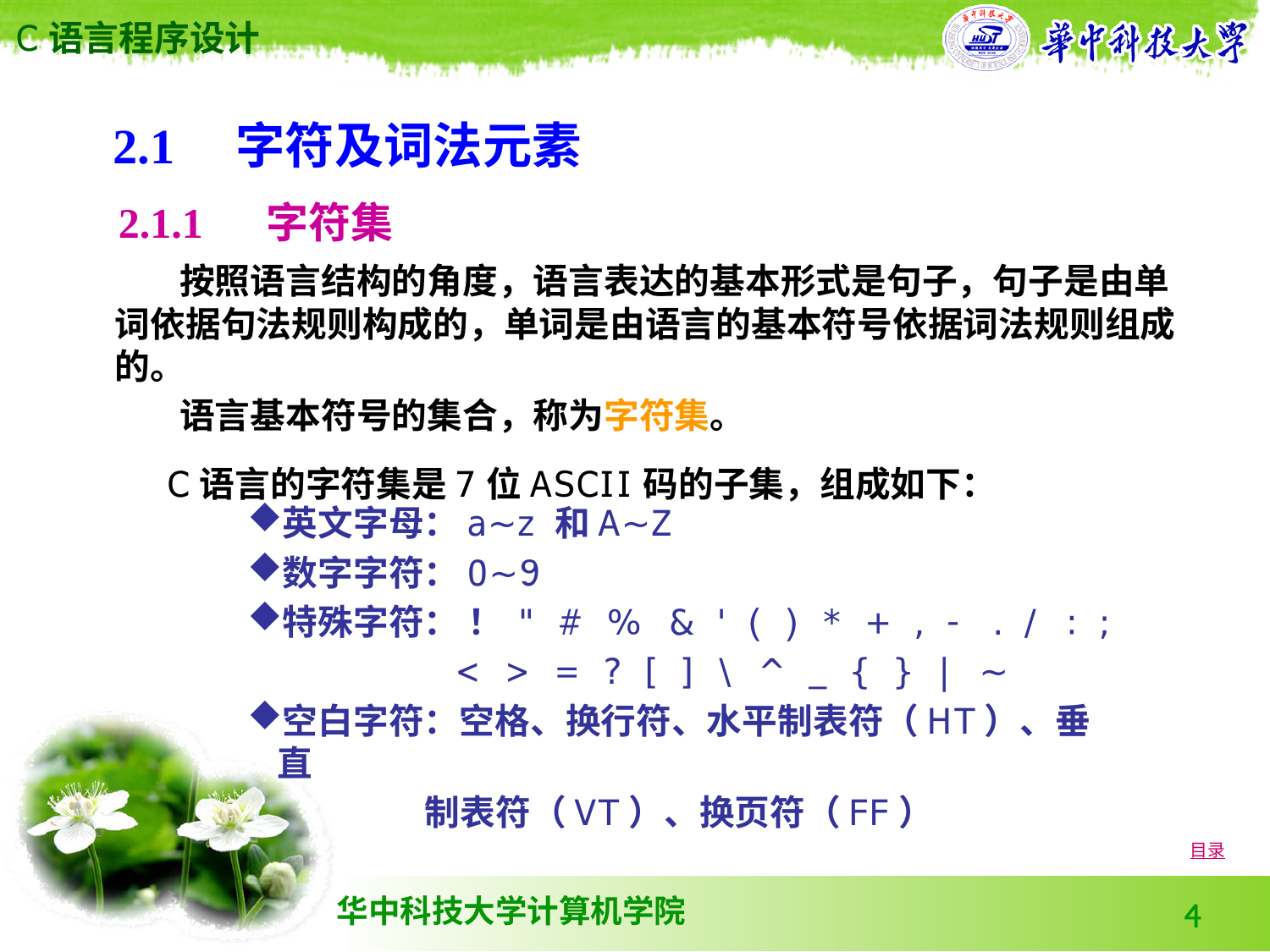

2.1　字符及词法元素
2.1.1 　字符集
       按照语言结构的角度，语言表达的基本形式是句子，句子是由单词依据句法规则构成的，单词是由语言的基本符号依据词法规则组成的。
       语言基本符号的集合，称为字符集。

C语言的字符集是7位ASCII码的子集，组成如下：
英文字母：a~z 和A~Z
数字字符：0~9
特殊字符： ！ "  #  %  &  '  (  )  *  +  ,  -   .  /  :  ;
                    <  >  =  ?  [  ]  \  ^  _  {  }  |  ~
空白字符：空格、换行符、水平制表符（HT）、垂直
                     制表符（VT）、换页符（FF）
目录
4